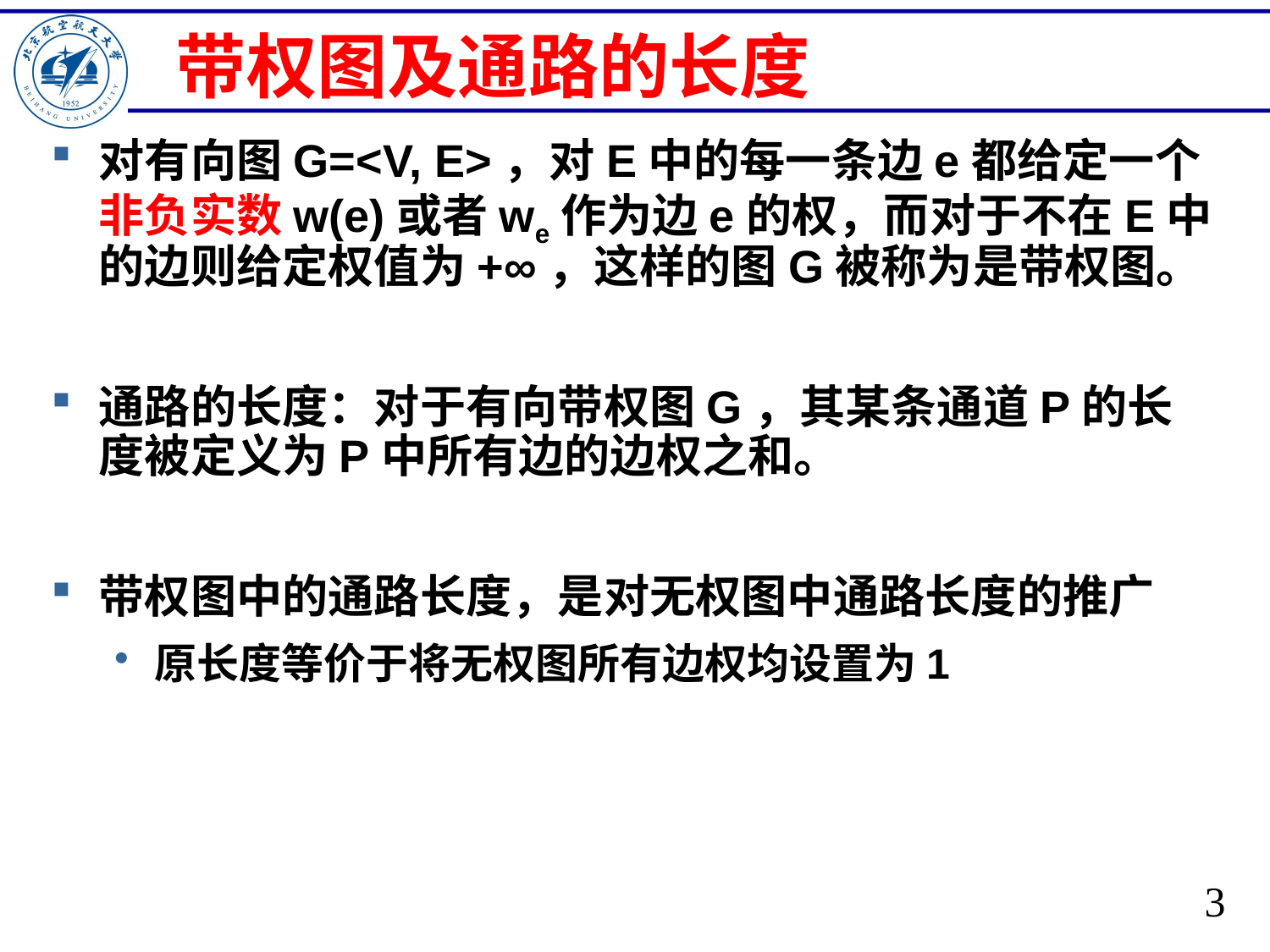

# 带权图及通路的长度
对有向图G=<V, E>，对E中的每一条边e都给定一个非负实数w(e)或者we作为边e的权，而对于不在E中的边则给定权值为+∞，这样的图G被称为是带权图。

通路的长度：对于有向带权图G，其某条通道P的长度被定义为P中所有边的边权之和。

带权图中的通路长度，是对无权图中通路长度的推广
原长度等价于将无权图所有边权均设置为1